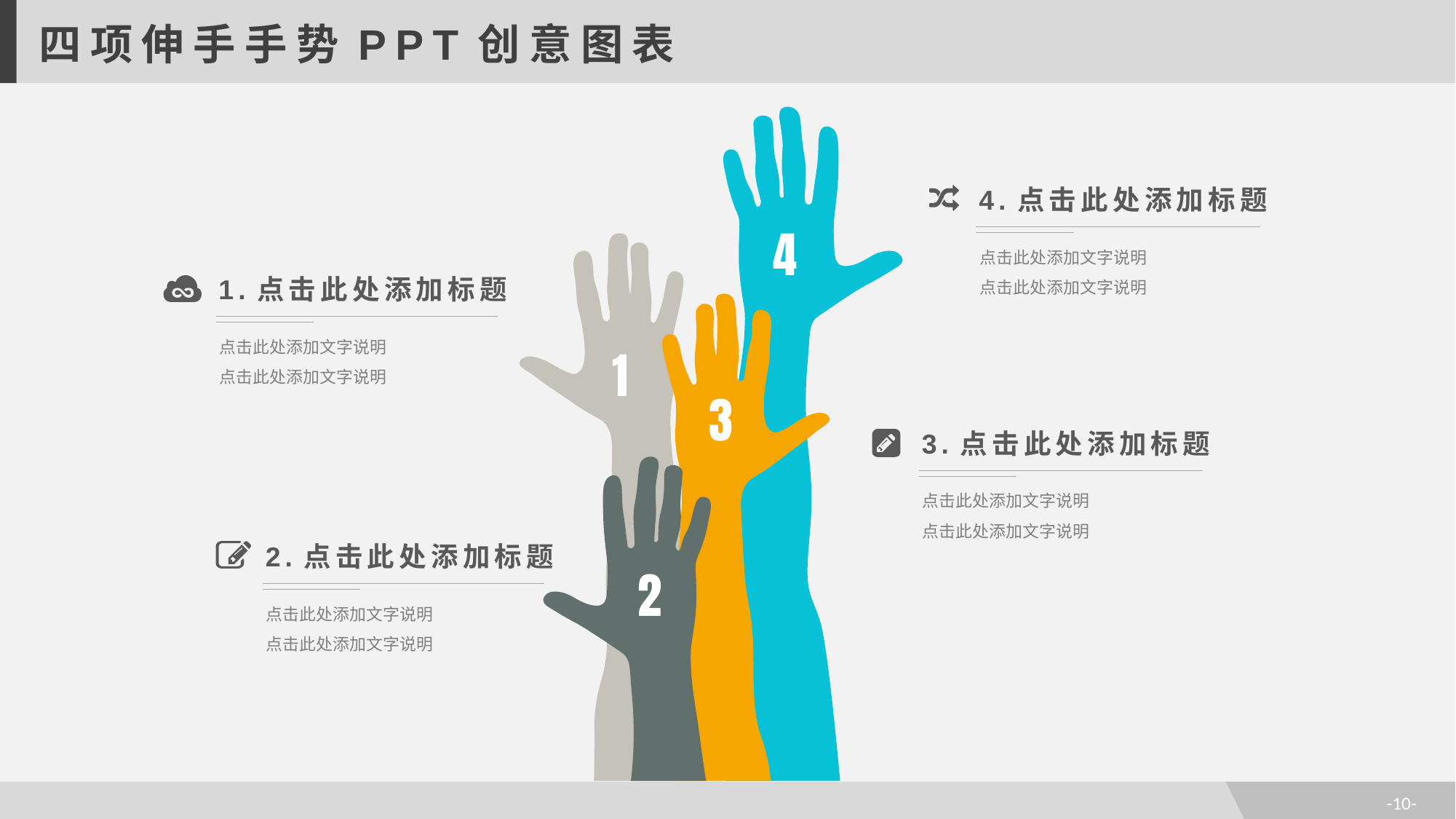

四项伸手手势PPT创意图表

4.点击此处添加标题

点击此处添加文字说明
点击此处添加文字说明
4
1.点击此处添加标题

点击此处添加文字说明
点击此处添加文字说明
1
3
3.点击此处添加标题

点击此处添加文字说明
点击此处添加文字说明
2.点击此处添加标题

点击此处添加文字说明
点击此处添加文字说明
2
-10-